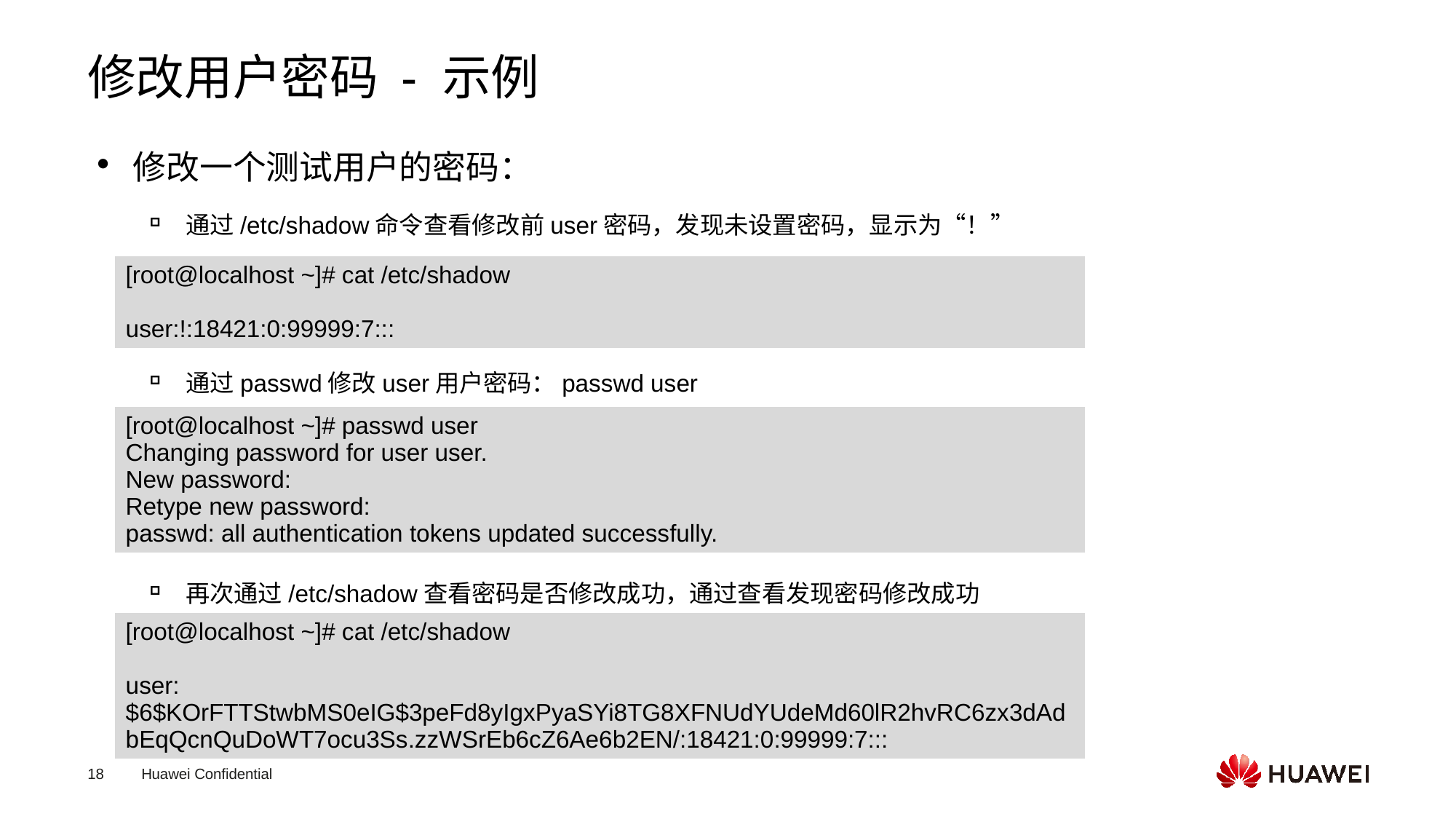

# 修改用户密码 - 示例
修改一个测试用户的密码：
通过/etc/shadow命令查看修改前user密码，发现未设置密码，显示为“！”

通过passwd修改user用户密码：passwd user

再次通过/etc/shadow查看密码是否修改成功，通过查看发现密码修改成功
| [root@localhost ~]# cat /etc/shadow user:!:18421:0:99999:7::: |
| --- |
| [root@localhost ~]# passwd user Changing password for user user. New password: Retype new password: passwd: all authentication tokens updated successfully. |
| --- |
| [root@localhost ~]# cat /etc/shadow user:$6$KOrFTTStwbMS0eIG$3peFd8yIgxPyaSYi8TG8XFNUdYUdeMd60lR2hvRC6zx3dAdbEqQcnQuDoWT7ocu3Ss.zzWSrEb6cZ6Ae6b2EN/:18421:0:99999:7::: |
| --- |